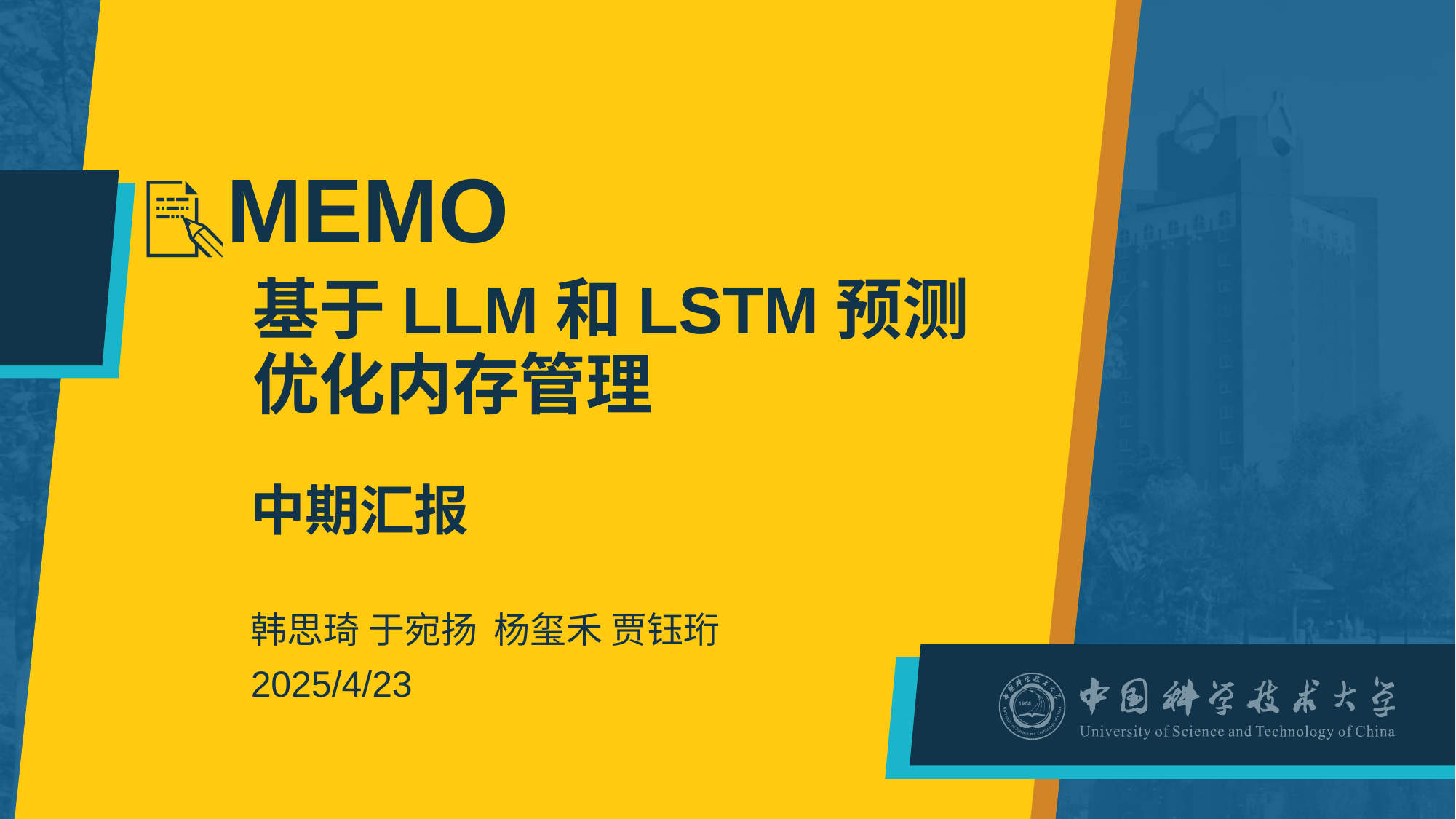

# 📝MEMO 基于LLM和LSTM预测 优化内存管理
中期汇报

韩思琦 于宛扬  杨玺禾 贾钰珩
2025/4/23